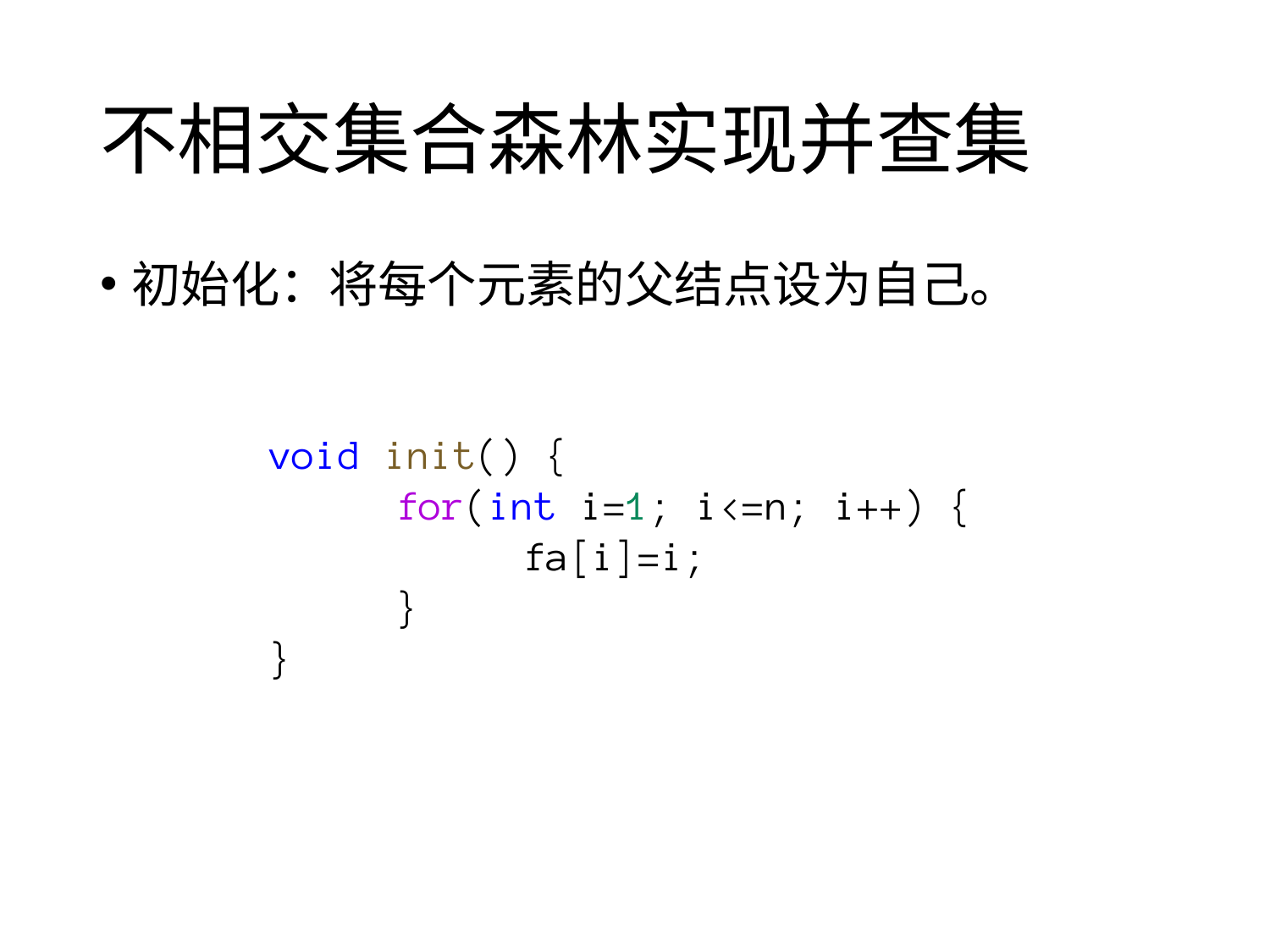

# 不相交集合森林实现并查集
初始化：将每个元素的父结点设为自己。
void init() {
	for(int i=1; i<=n; i++) {
		fa[i]=i;
	}
}